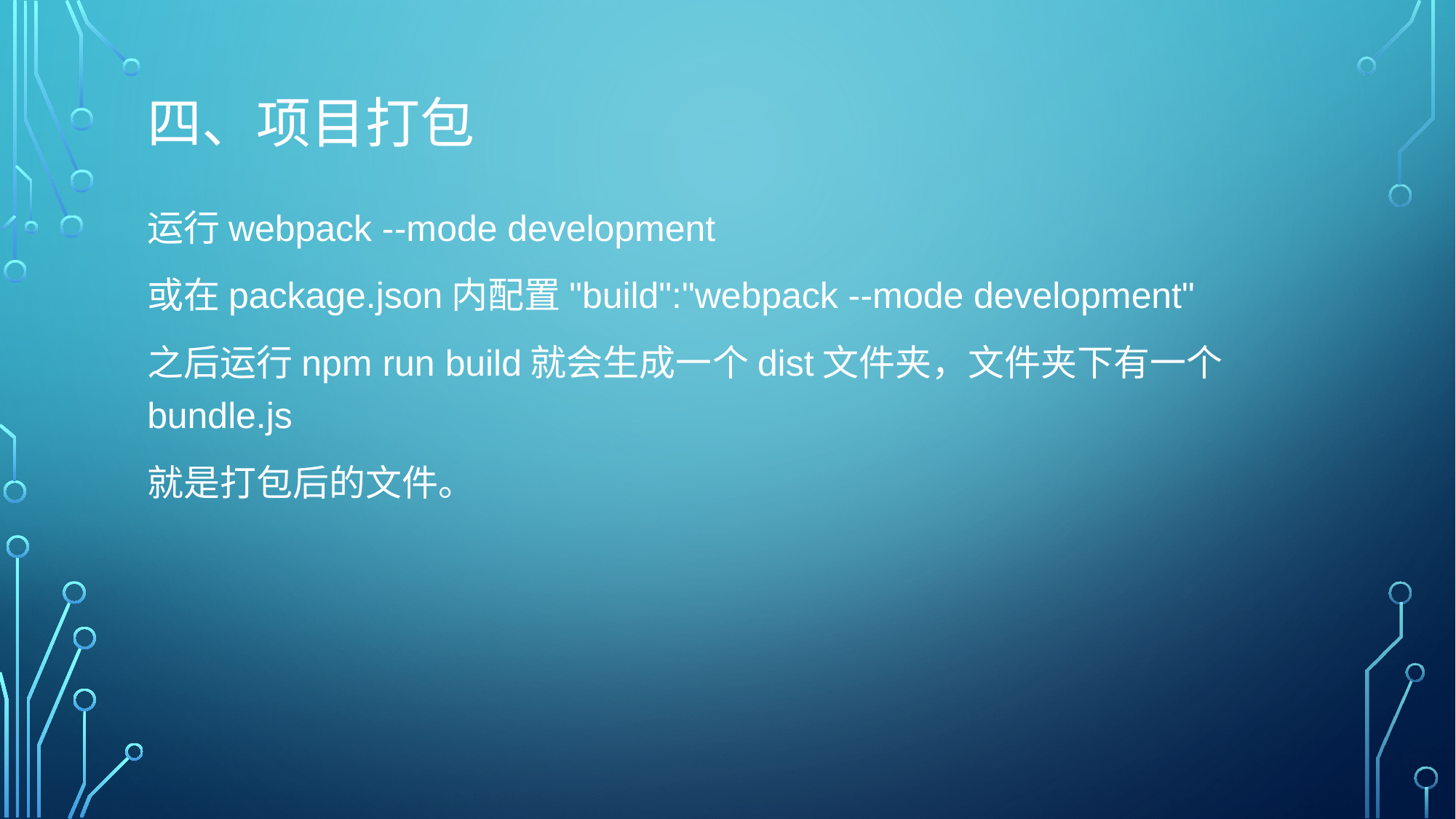

# 四、项目打包
运行webpack --mode development
或在package.json内配置"build":"webpack --mode development"
之后运行npm run build就会生成一个dist文件夹，文件夹下有一个bundle.js
就是打包后的文件。